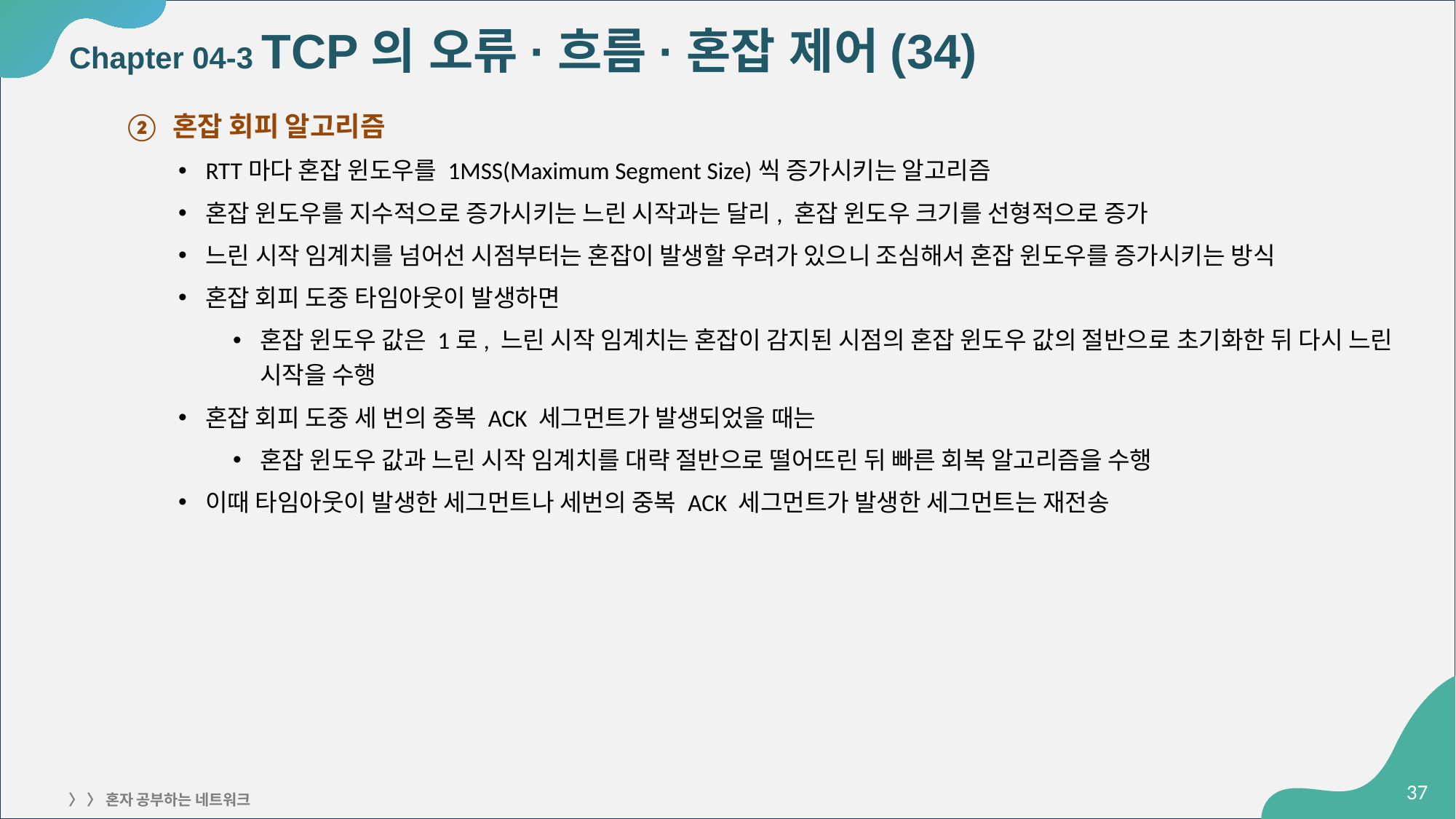

# Chapter 04-3 TCP의 오류·흐름·혼잡 제어(34)
② 혼잡 회피 알고리즘
RTT마다 혼잡 윈도우를 1MSS(Maximum Segment Size)씩 증가시키는 알고리즘
혼잡 윈도우를 지수적으로 증가시키는 느린 시작과는 달리, 혼잡 윈도우 크기를 선형적으로 증가
느린 시작 임계치를 넘어선 시점부터는 혼잡이 발생할 우려가 있으니 조심해서 혼잡 윈도우를 증가시키는 방식
혼잡 회피 도중 타임아웃이 발생하면
혼잡 윈도우 값은 1로, 느린 시작 임계치는 혼잡이 감지된 시점의 혼잡 윈도우 값의 절반으로 초기화한 뒤 다시 느린 시작을 수행
혼잡 회피 도중 세 번의 중복 ACK 세그먼트가 발생되었을 때는
혼잡 윈도우 값과 느린 시작 임계치를 대략 절반으로 떨어뜨린 뒤 빠른 회복 알고리즘을 수행
이때 타임아웃이 발생한 세그먼트나 세번의 중복 ACK 세그먼트가 발생한 세그먼트는 재전송
37
〉 〉 혼자 공부하는 네트워크